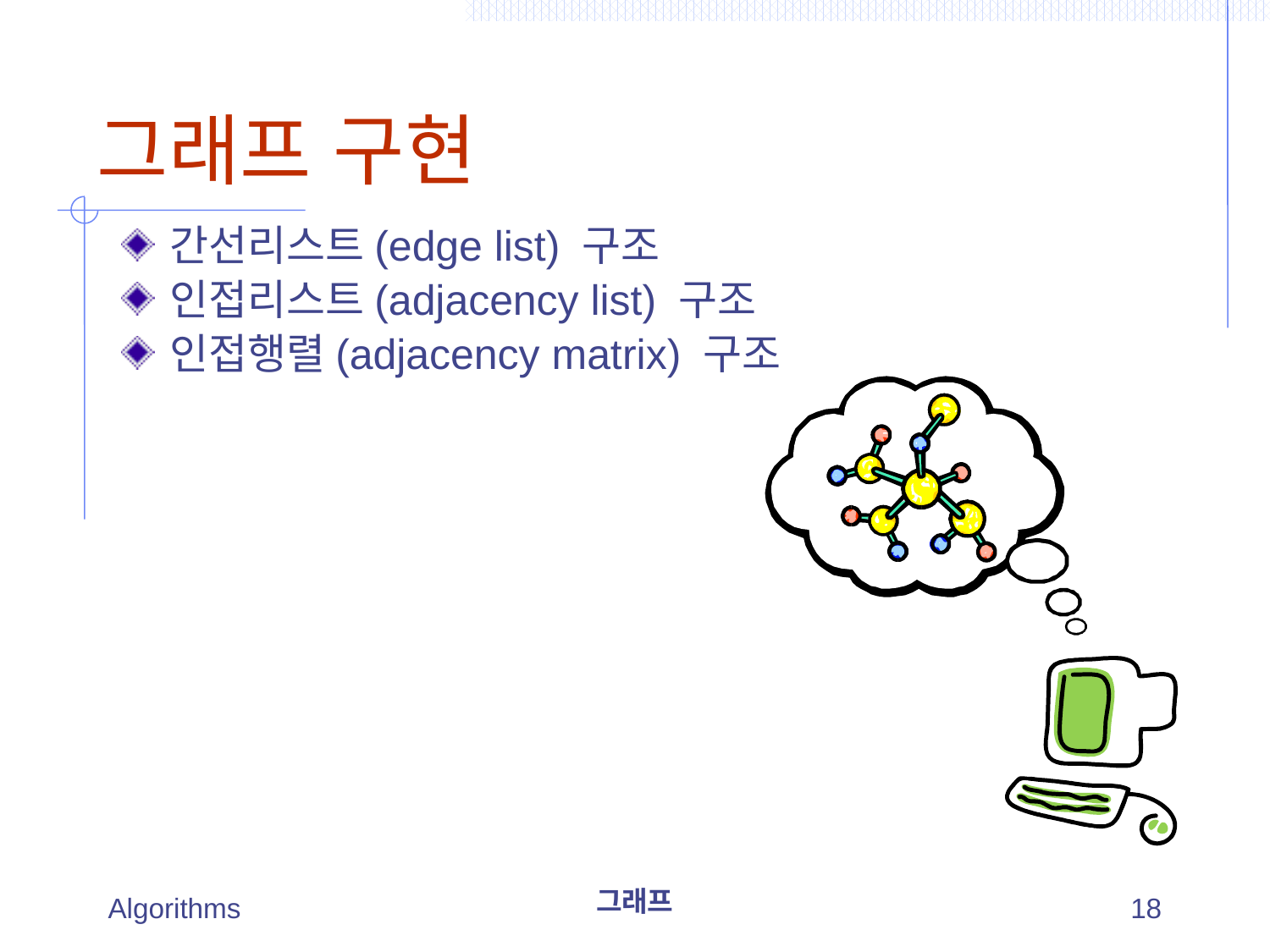

# 그래프 구현
간선리스트(edge list) 구조
인접리스트(adjacency list) 구조
인접행렬(adjacency matrix) 구조

Algorithms
그래프
18